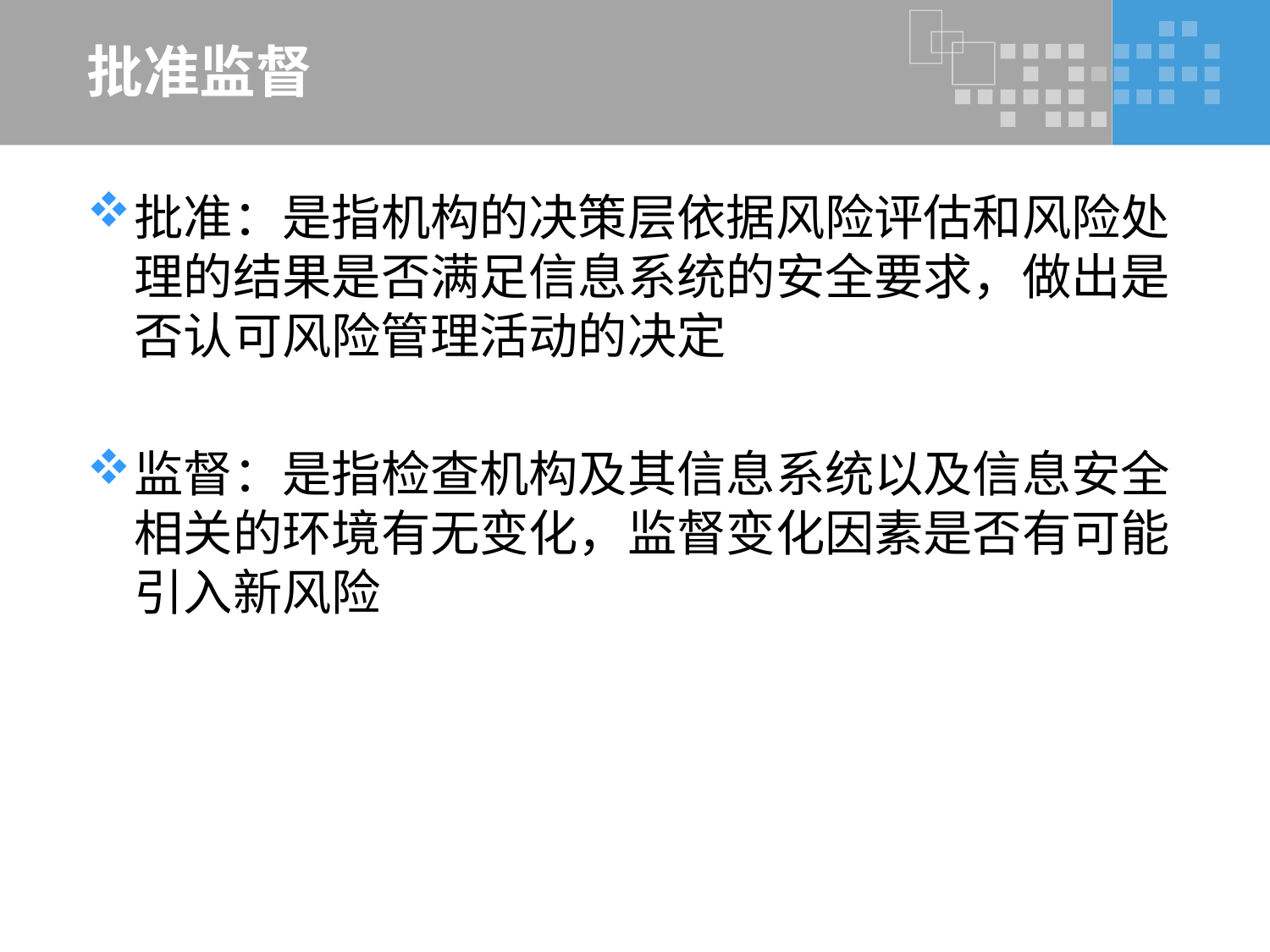

# 批准监督
批准：是指机构的决策层依据风险评估和风险处理的结果是否满足信息系统的安全要求，做出是否认可风险管理活动的决定

监督：是指检查机构及其信息系统以及信息安全相关的环境有无变化，监督变化因素是否有可能引入新风险

13